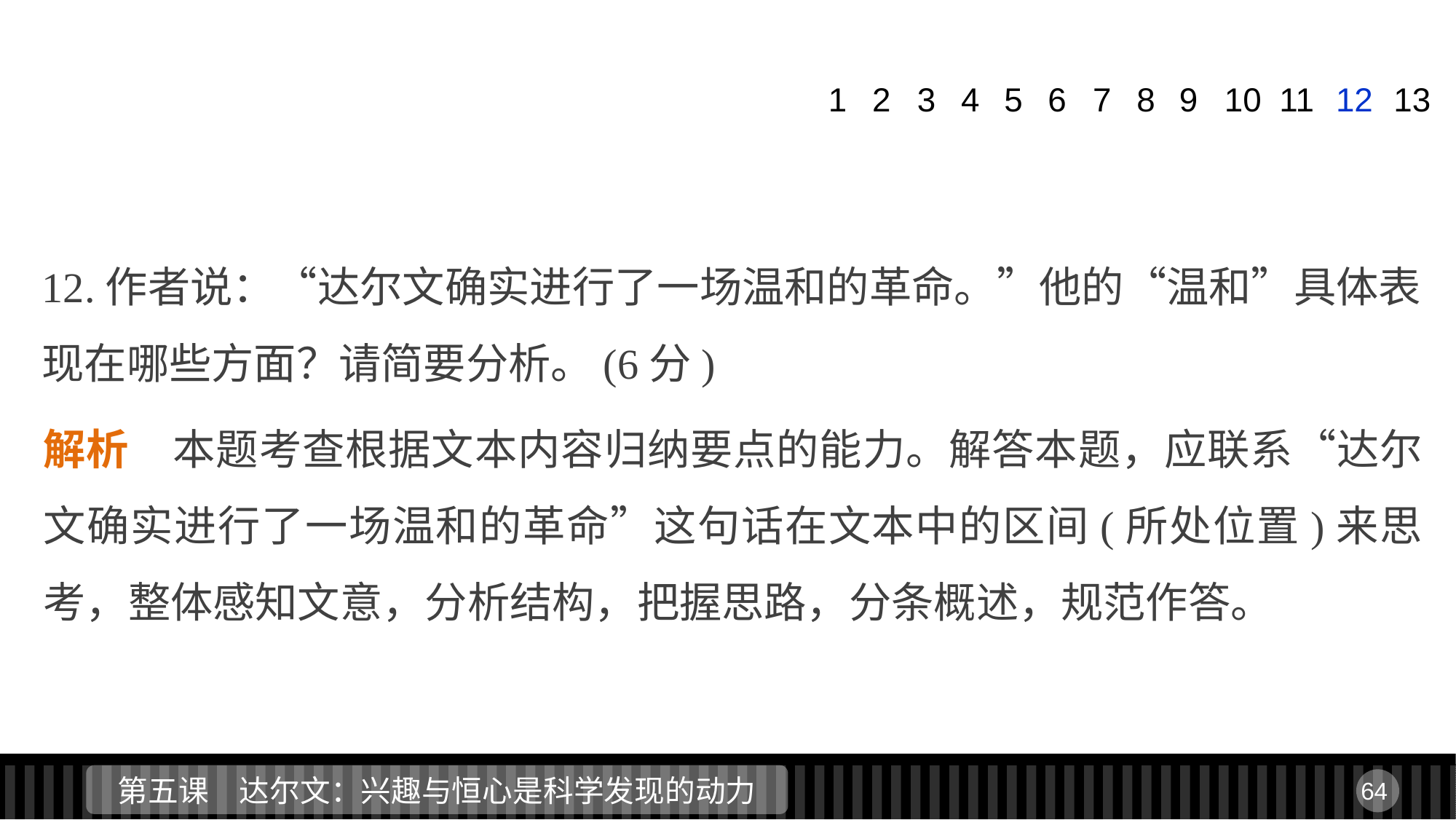

1
2
3
4
5
6
7
8
9
11
12
13
10
12.作者说：“达尔文确实进行了一场温和的革命。”他的“温和”具体表现在哪些方面？请简要分析。(6分)
解析　本题考查根据文本内容归纳要点的能力。解答本题，应联系“达尔文确实进行了一场温和的革命”这句话在文本中的区间(所处位置)来思考，整体感知文意，分析结构，把握思路，分条概述，规范作答。